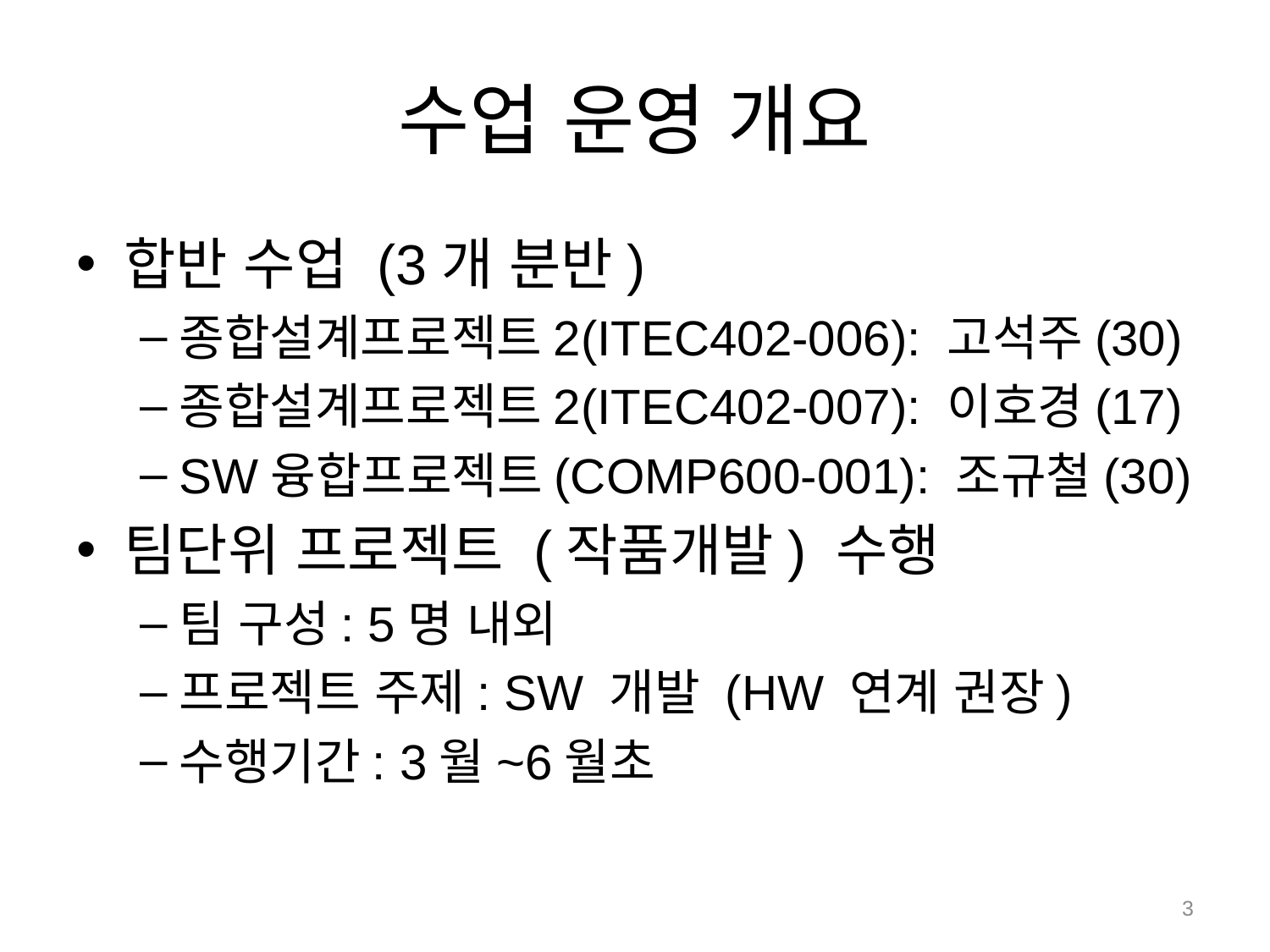

# 수업 운영 개요
합반 수업 (3개 분반)
종합설계프로젝트2(ITEC402-006): 고석주(30)
종합설계프로젝트2(ITEC402-007): 이호경(17)
SW융합프로젝트(COMP600-001): 조규철(30)
팀단위 프로젝트 (작품개발) 수행
팀 구성: 5명 내외
프로젝트 주제: SW 개발 (HW 연계 권장)
수행기간: 3월~6월초
3